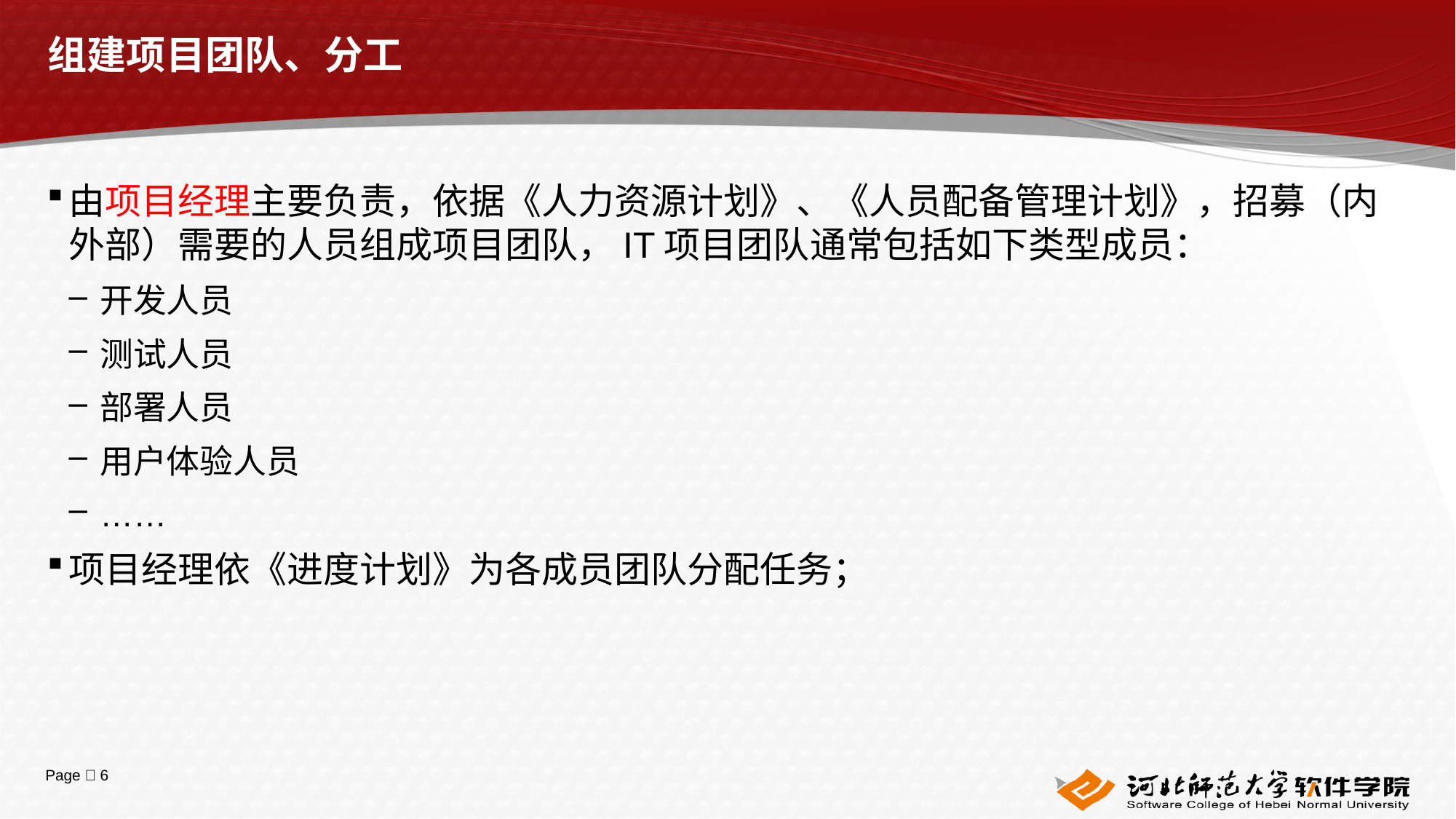

# 组建项目团队、分工
由项目经理主要负责，依据《人力资源计划》、《人员配备管理计划》，招募（内外部）需要的人员组成项目团队，IT项目团队通常包括如下类型成员：
开发人员
测试人员
部署人员
用户体验人员
……
项目经理依《进度计划》为各成员团队分配任务；